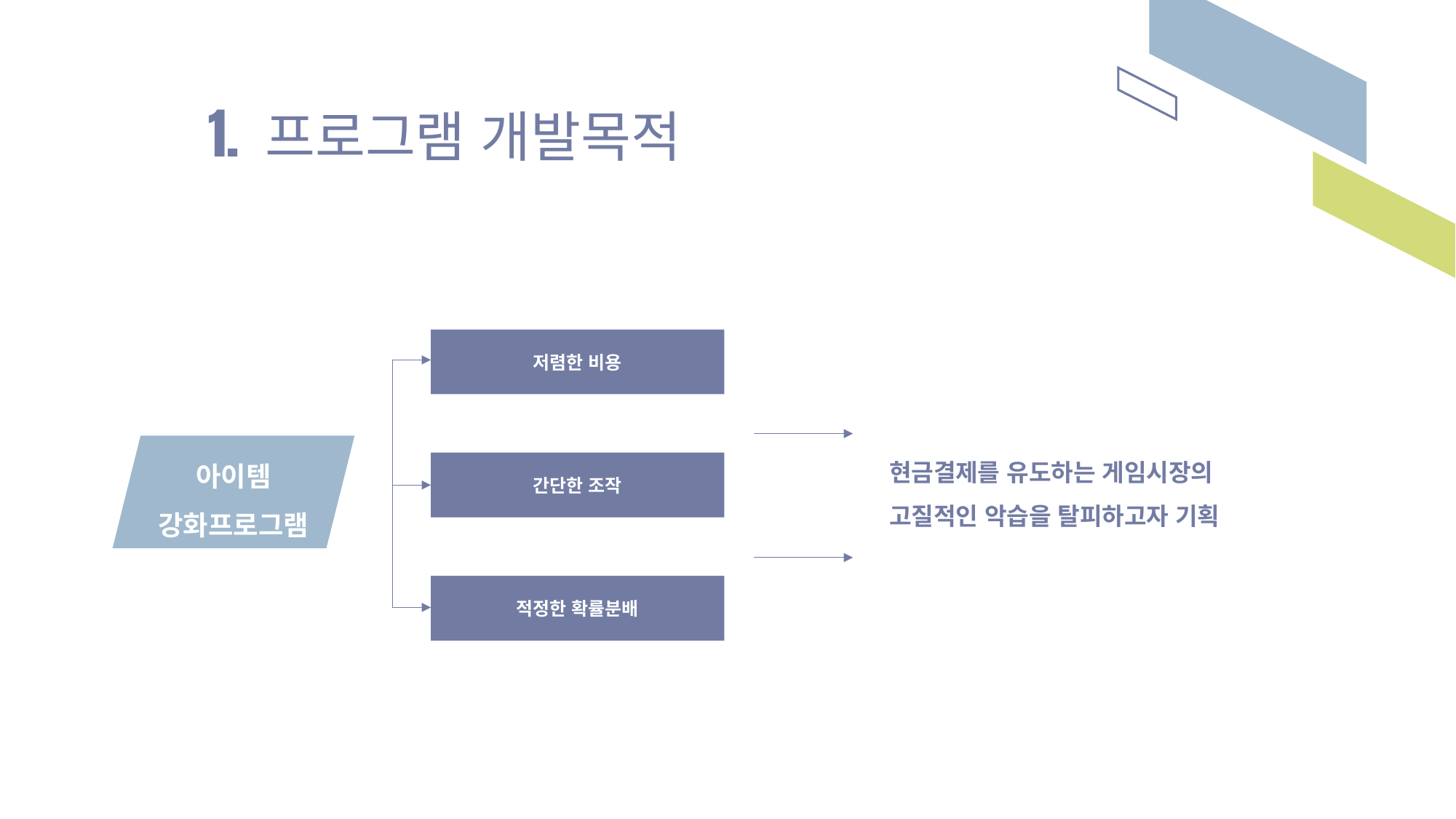

1. 프로그램 개발목적

저렴한 비용

현금결제를 유도하는 게임시장의
고질적인 악습을 탈피하고자 기획
아이템 강화프로그램
간단한 조작
적정한 확률분배